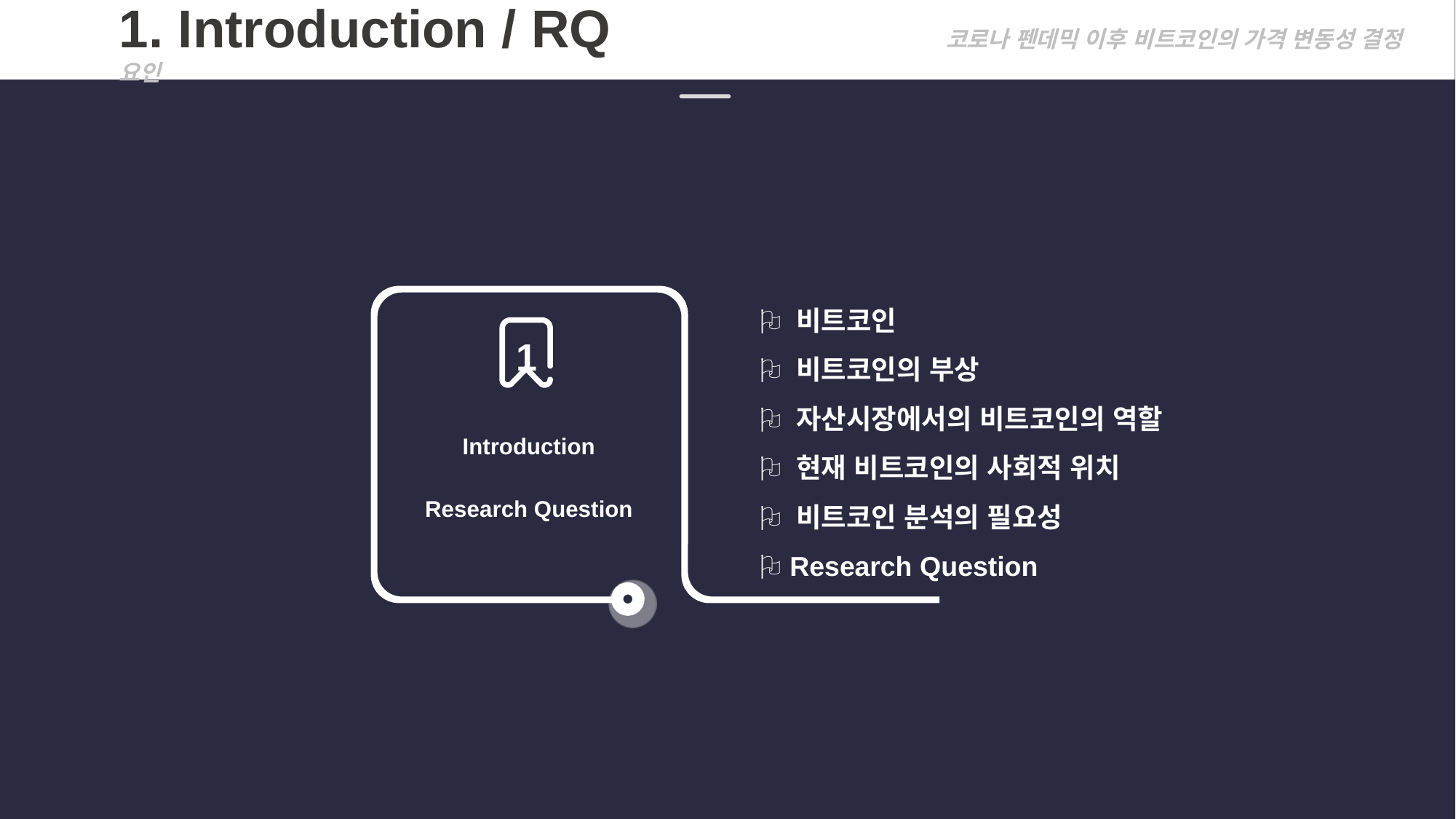

1. Introduction / RQ			         코로나 펜데믹 이후 비트코인의 가격 변동성 결정 요인

🏳️ 비트코인
🏳️ 비트코인의 부상
🏳️ 자산시장에서의 비트코인의 역할
🏳️ 현재 비트코인의 사회적 위치
🏳️ 비트코인 분석의 필요성
🏳️ Research Question

1

Introduction
Research Question